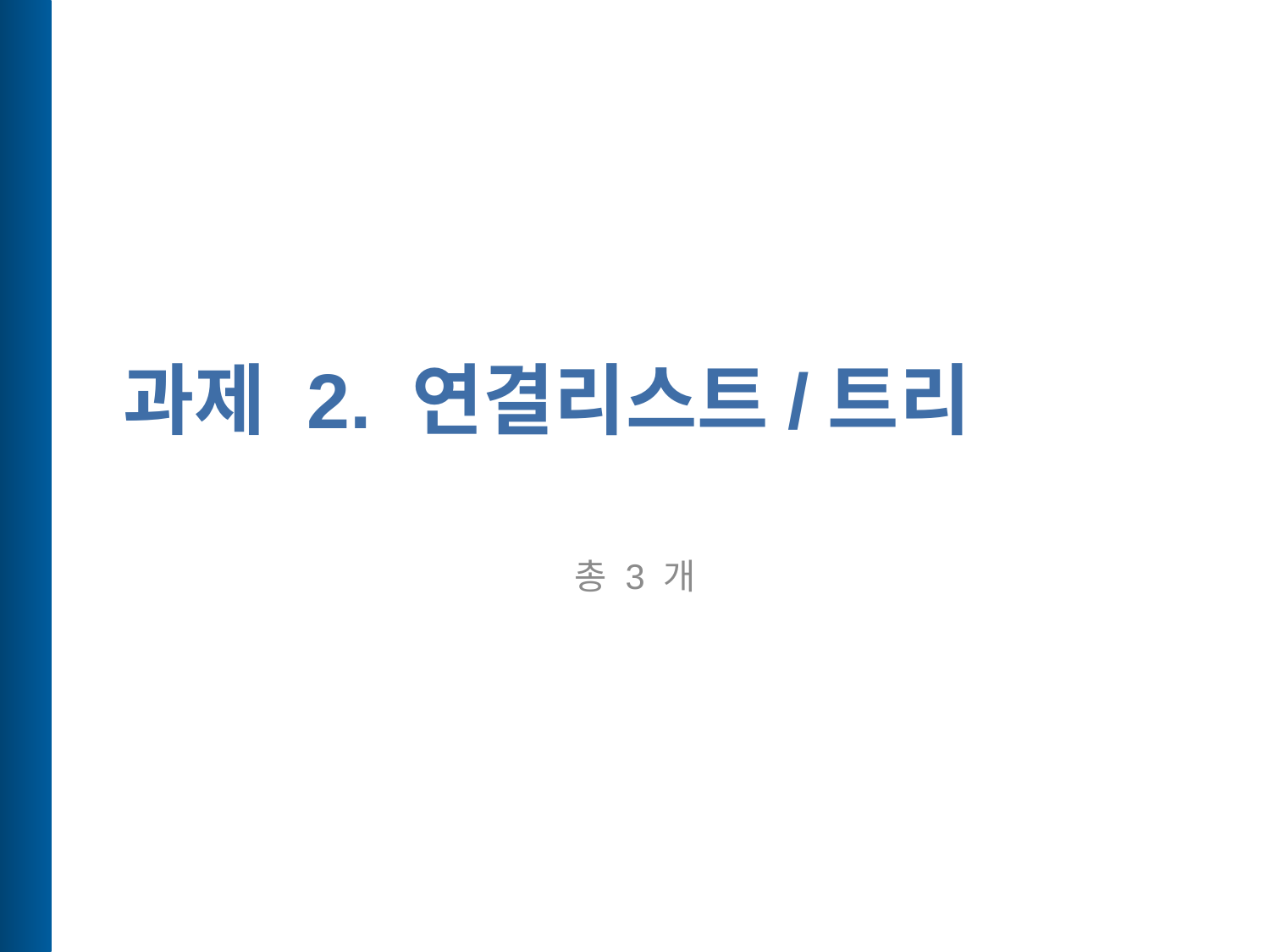

# 과제 2. 연결리스트/트리
총 3 개